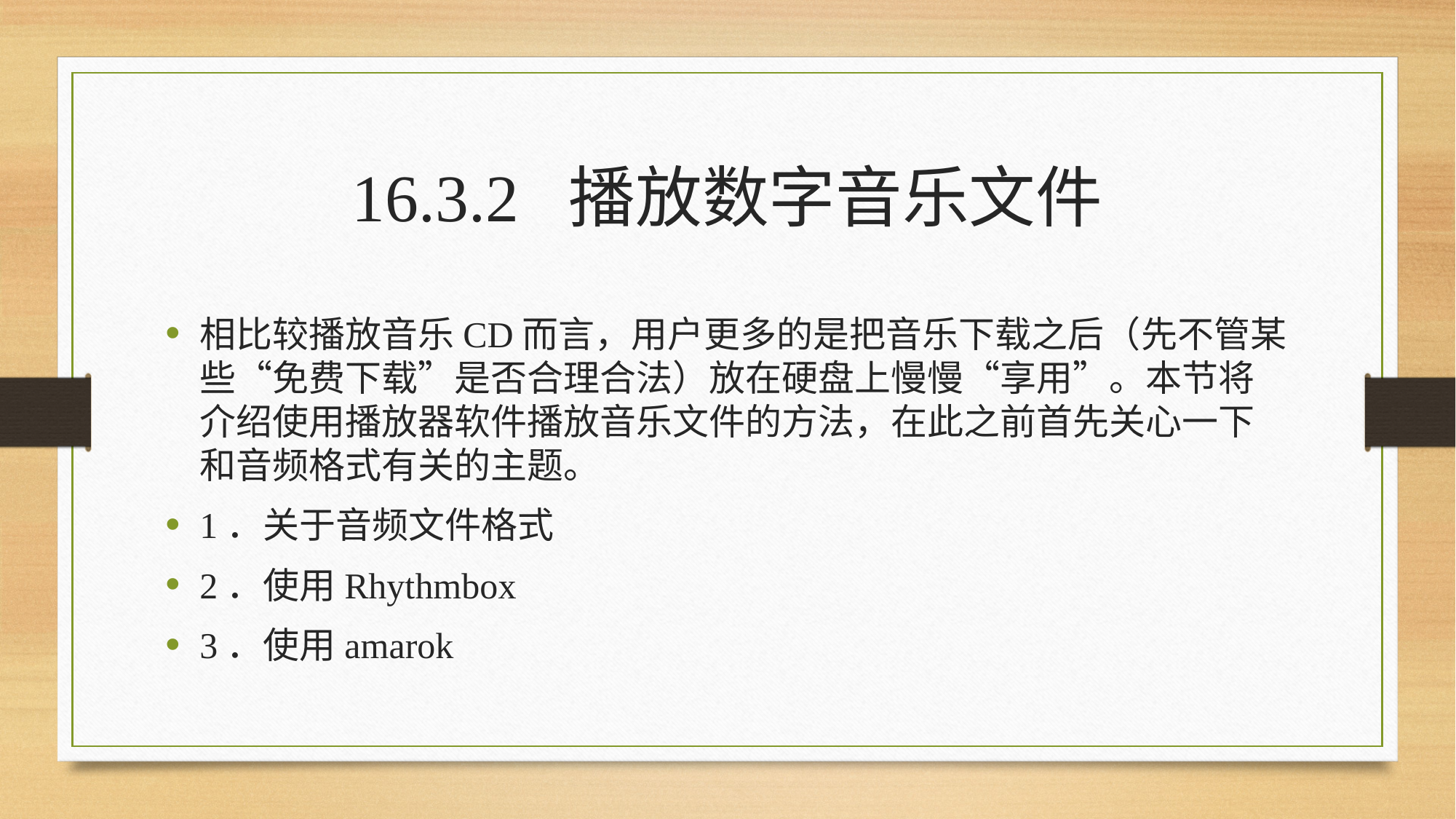

# 16.3.2  播放数字音乐文件
相比较播放音乐CD而言，用户更多的是把音乐下载之后（先不管某些“免费下载”是否合理合法）放在硬盘上慢慢“享用”。本节将介绍使用播放器软件播放音乐文件的方法，在此之前首先关心一下和音频格式有关的主题。
1．关于音频文件格式
2．使用Rhythmbox
3．使用amarok